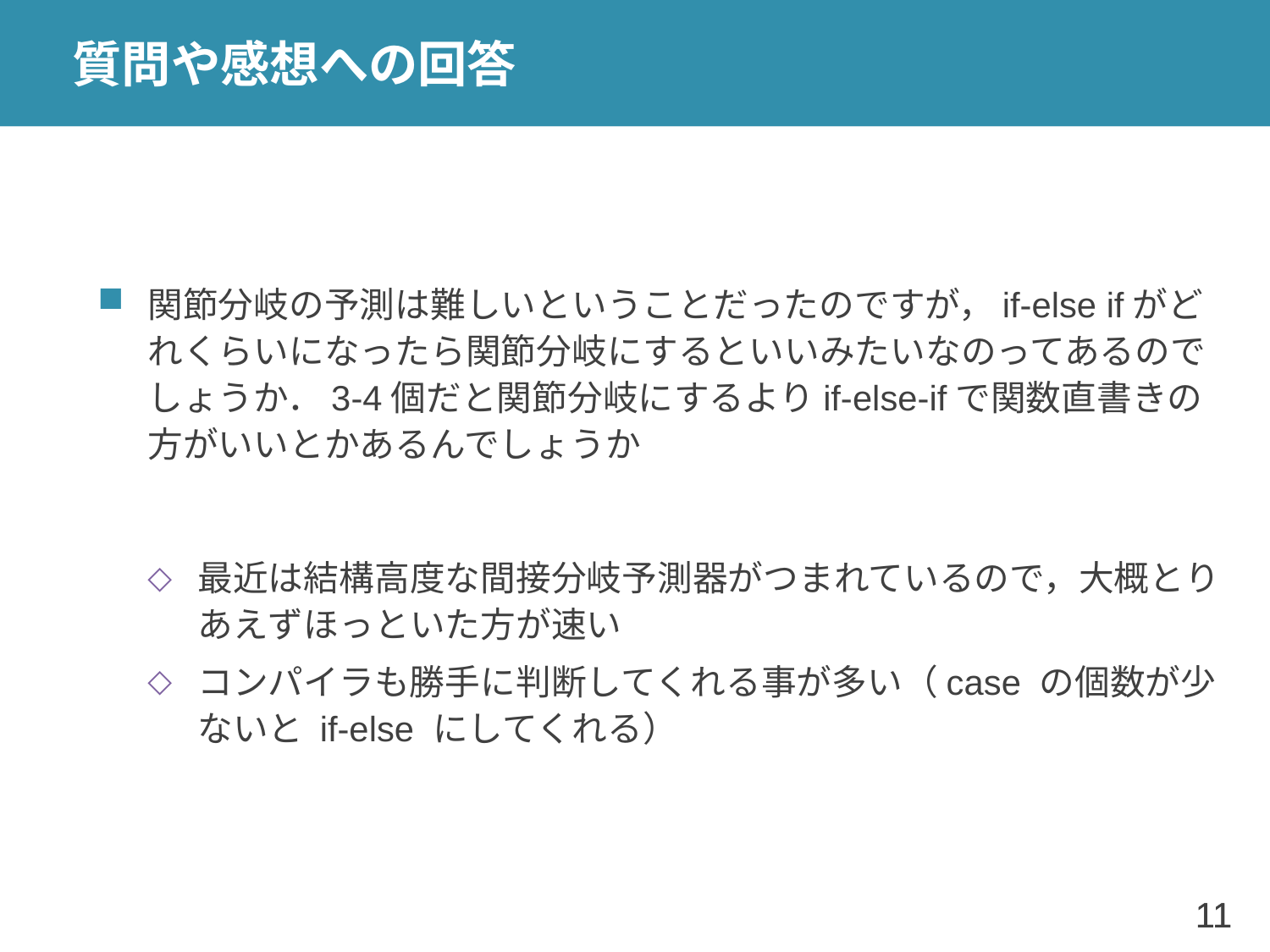

# 質問や感想への回答
関節分岐の予測は難しいということだったのですが，if-else ifがどれくらいになったら関節分岐にするといいみたいなのってあるのでしょうか．3-4個だと関節分岐にするよりif-else-ifで関数直書きの方がいいとかあるんでしょうか

最近は結構高度な間接分岐予測器がつまれているので，大概とりあえずほっといた方が速い
コンパイラも勝手に判断してくれる事が多い（case の個数が少ないと if-else にしてくれる）